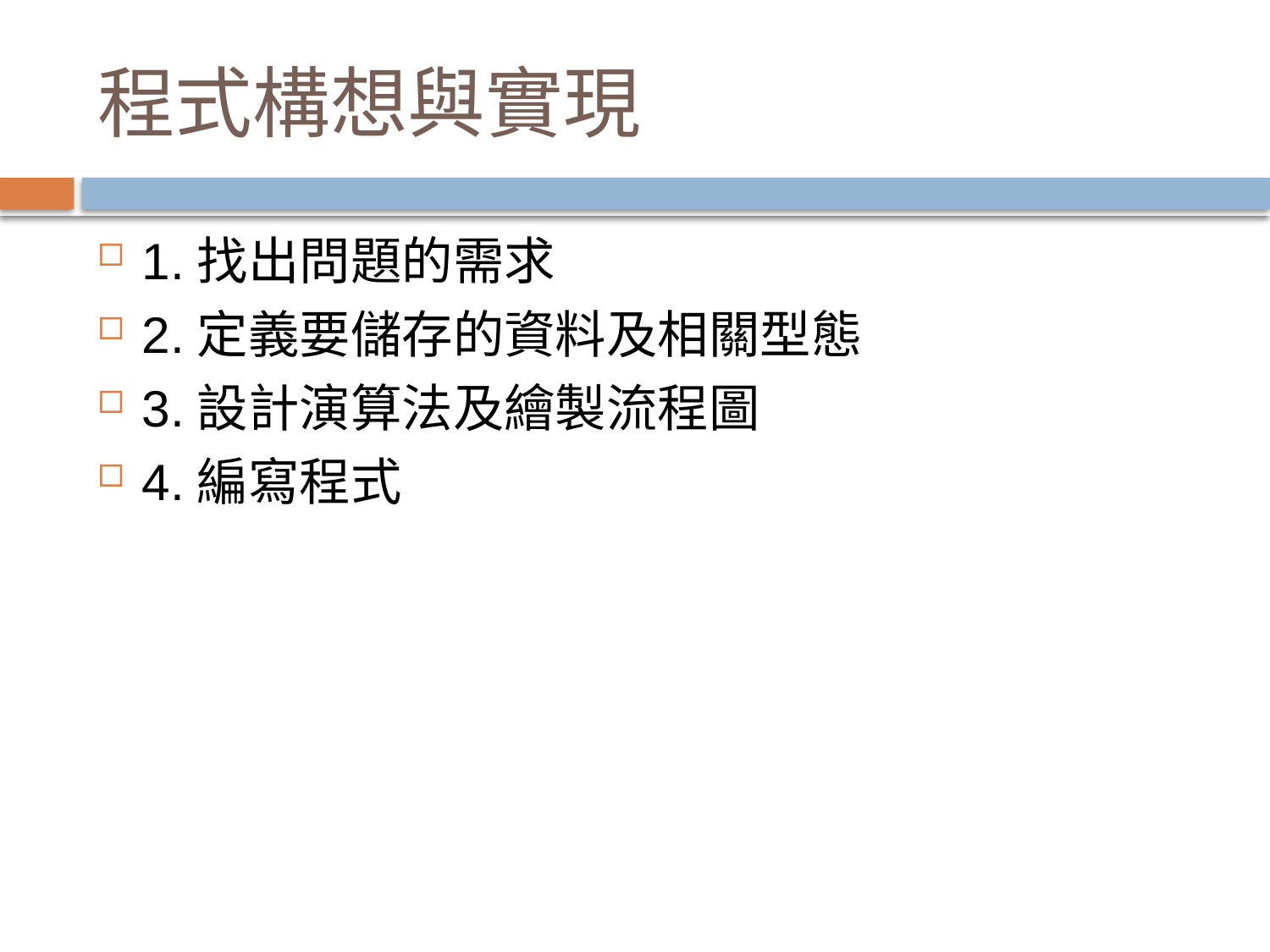

# 程式構想與實現
1.找出問題的需求
2.定義要儲存的資料及相關型態
3.設計演算法及繪製流程圖
4.編寫程式